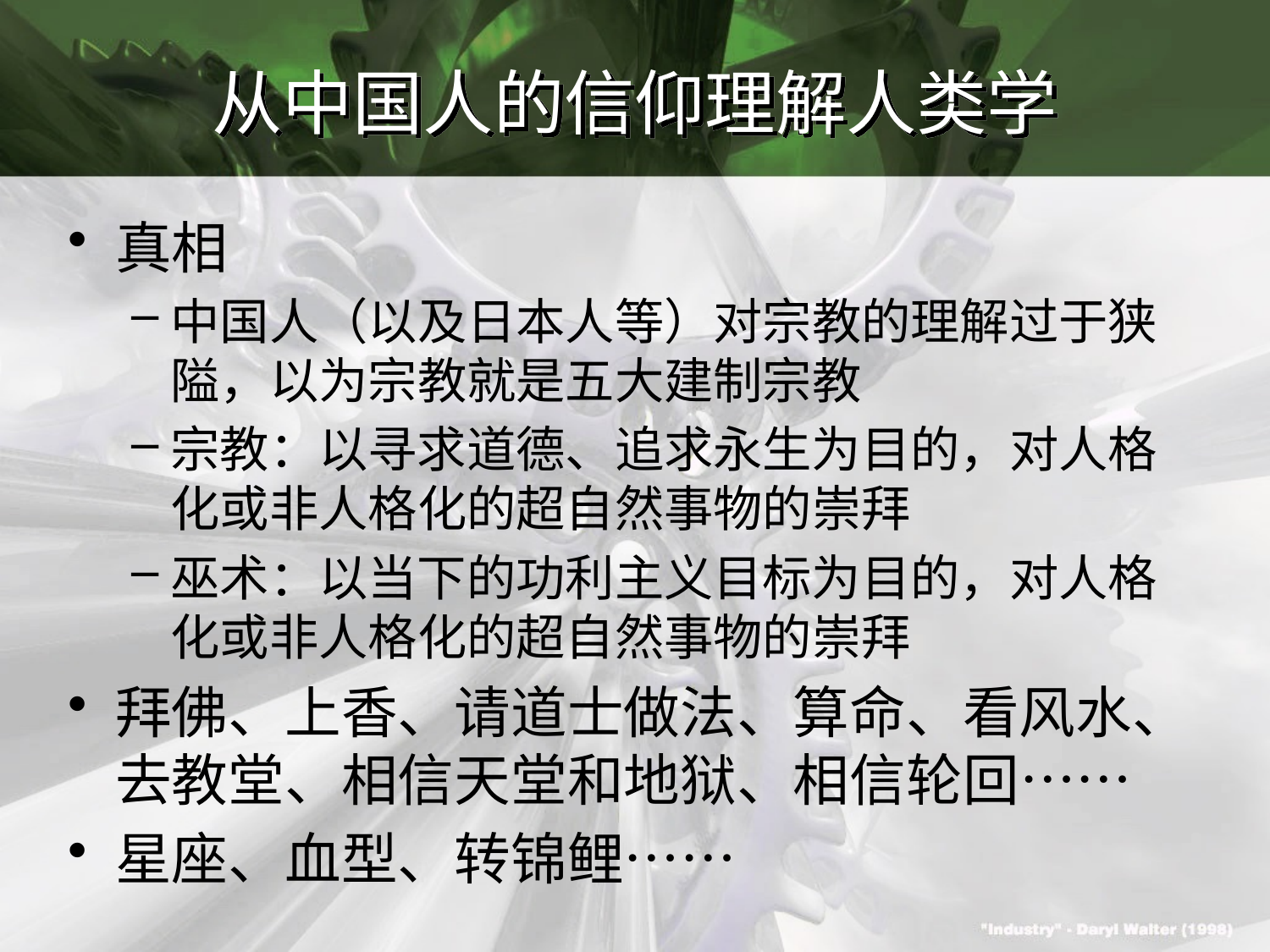

# 从中国人的信仰理解人类学
真相
中国人（以及日本人等）对宗教的理解过于狭隘，以为宗教就是五大建制宗教
宗教：以寻求道德、追求永生为目的，对人格化或非人格化的超自然事物的崇拜
巫术：以当下的功利主义目标为目的，对人格化或非人格化的超自然事物的崇拜
拜佛、上香、请道士做法、算命、看风水、去教堂、相信天堂和地狱、相信轮回……
星座、血型、转锦鲤……